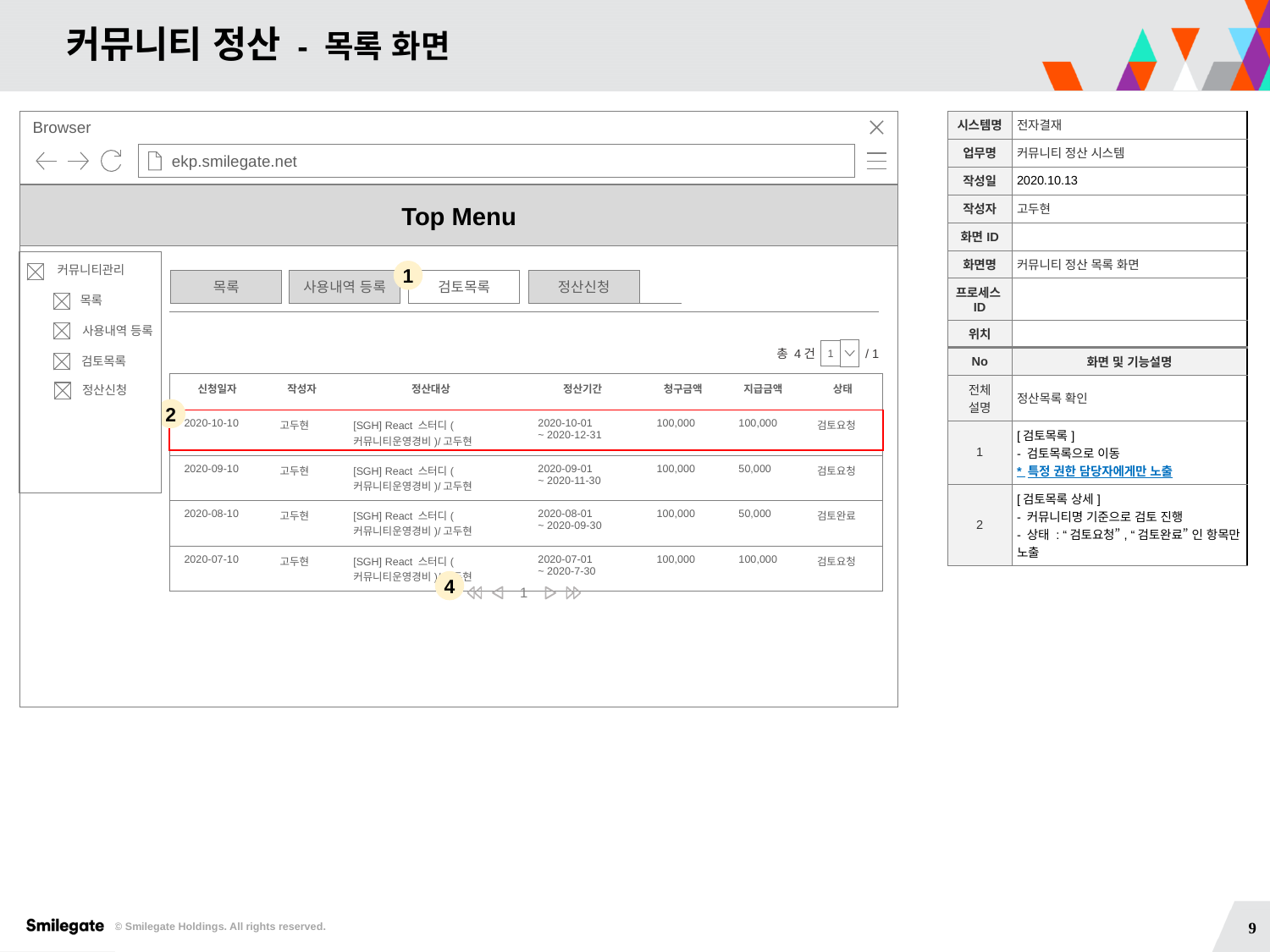

# 커뮤니티 정산 - 목록 화면
Browser
| 시스템명 | 전자결재 |
| --- | --- |
| 업무명 | 커뮤니티 정산 시스템 |
| 작성일 | 2020.10.13 |
| 작성자 | 고두현 |
| 화면ID |  |
| 화면명 | 커뮤니티 정산 목록 화면 |
| 프로세스ID |  |
| 위치 |  |
| No | 화면 및 기능설명 |
| 전체 설명 | 정산목록 확인 |
| 1 | [검토목록] - 검토목록으로 이동 \* 특정 권한 담당자에게만 노출 |
| 2 | [검토목록 상세] - 커뮤니티명 기준으로 검토 진행 - 상태 : “검토요청”, “검토완료” 인 항목만 노출 |

ekp.smilegate.net

Top Menu

커뮤니티관리
1

정산신청
검토목록
사용내역 등록
목록
목록

사용내역 등록

총 4건 :            / 1
1

검토목록

| 신청일자 | 작성자 | 정산대상 | 정산기간 | 청구금액 | 지급금액 | 상태 |
| --- | --- | --- | --- | --- | --- | --- |
| 2020-10-10 | 고두현 | [SGH] React 스터디(커뮤니티운영경비)/고두현 | 2020-10-01 ~ 2020-12-31 | 100,000 | 100,000 | 검토요청 |
| 2020-09-10 | 고두현 | [SGH] React 스터디(커뮤니티운영경비)/고두현 | 2020-09-01 ~ 2020-11-30 | 100,000 | 50,000 | 검토요청 |
| 2020-08-10 | 고두현 | [SGH] React 스터디(커뮤니티운영경비)/고두현 | 2020-08-01 ~ 2020-09-30 | 100,000 | 50,000 | 검토완료 |
| 2020-07-10 | 고두현 | [SGH] React 스터디(커뮤니티운영경비)/고두현 | 2020-07-01 ~ 2020-7-30 | 100,000 | 100,000 | 검토요청 |
정산신청

2

4
1

9